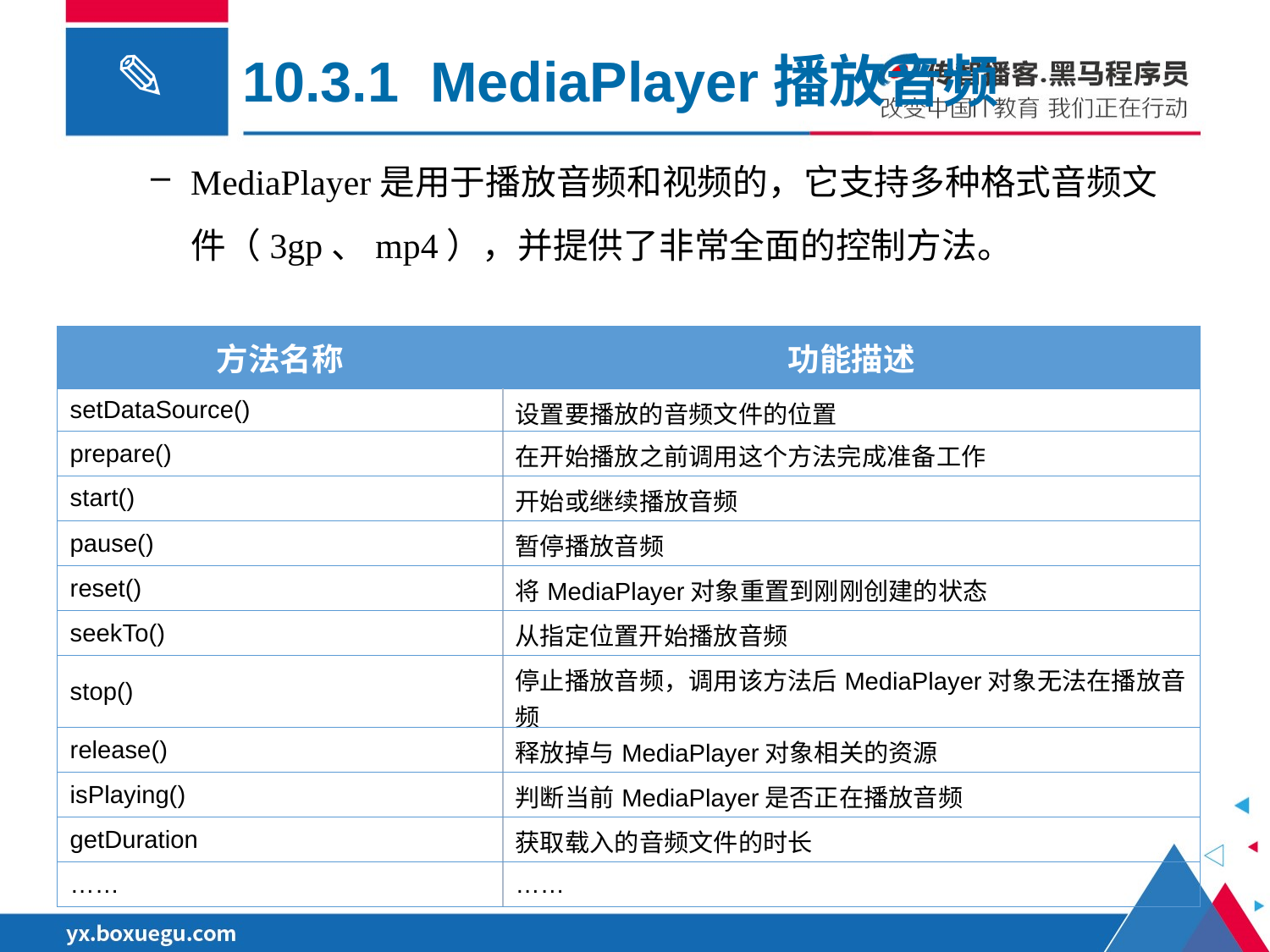

10.3.1  MediaPlayer播放音频

MediaPlayer是用于播放音频和视频的，它支持多种格式音频文件（3gp、mp4），并提供了非常全面的控制方法。
| 方法名称 | 功能描述 |
| --- | --- |
| setDataSource() | 设置要播放的音频文件的位置 |
| prepare() | 在开始播放之前调用这个方法完成准备工作 |
| start() | 开始或继续播放音频 |
| pause() | 暂停播放音频 |
| reset() | 将MediaPlayer对象重置到刚刚创建的状态 |
| seekTo() | 从指定位置开始播放音频 |
| stop() | 停止播放音频，调用该方法后MediaPlayer对象无法在播放音频 |
| release() | 释放掉与MediaPlayer对象相关的资源 |
| isPlaying() | 判断当前MediaPlayer是否正在播放音频 |
| getDuration | 获取载入的音频文件的时长 |
| …… | …… |